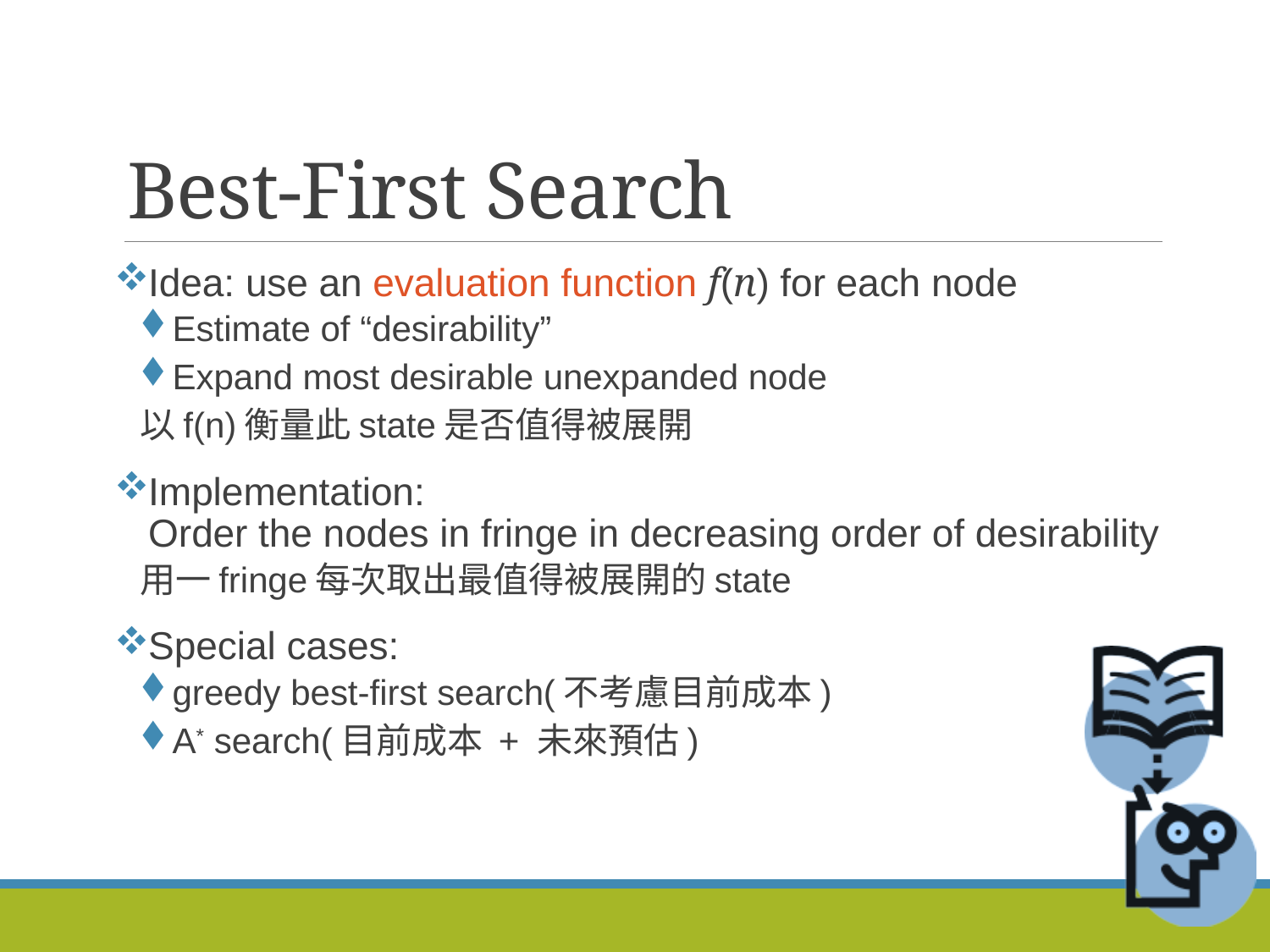

# Best-First Search
Idea: use an evaluation function f(n) for each node
Estimate of “desirability”
Expand most desirable unexpanded node
以f(n)衡量此state是否值得被展開
Implementation:
Order the nodes in fringe in decreasing order of desirability
用一fringe每次取出最值得被展開的state
Special cases:
greedy best-first search(不考慮目前成本)
A* search(目前成本 + 未來預估)